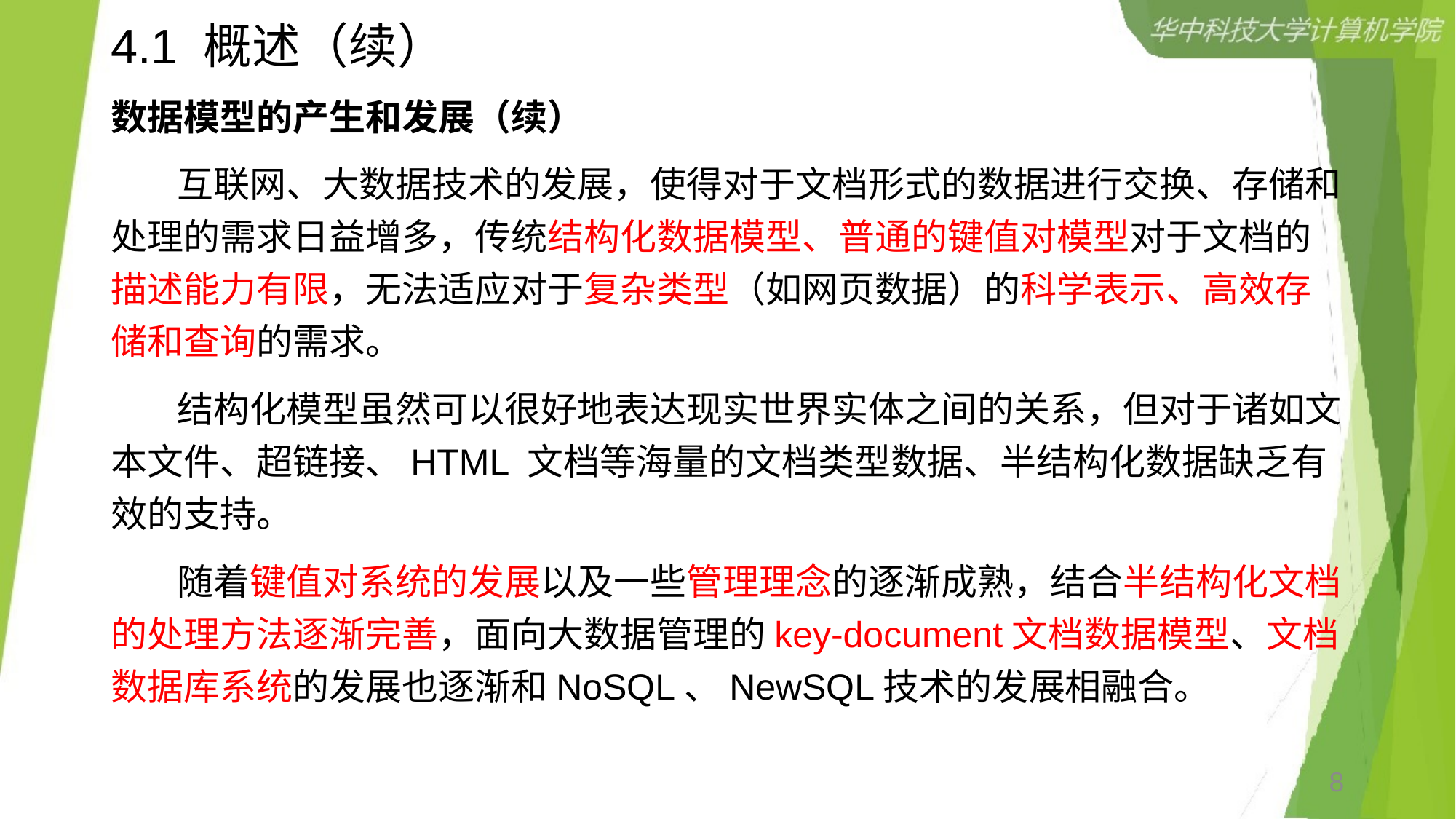

# 4.1 概述（续）
数据模型的产生和发展（续）
       互联网、大数据技术的发展，使得对于文档形式的数据进行交换、存储和处理的需求日益增多，传统结构化数据模型、普通的键值对模型对于文档的描述能力有限，无法适应对于复杂类型（如网页数据）的科学表示、高效存储和查询的需求。
       结构化模型虽然可以很好地表达现实世界实体之间的关系，但对于诸如文本文件、超链接、HTML 文档等海量的文档类型数据、半结构化数据缺乏有效的支持。
       随着键值对系统的发展以及一些管理理念的逐渐成熟，结合半结构化文档的处理方法逐渐完善，面向大数据管理的key-document文档数据模型、文档数据库系统的发展也逐渐和NoSQL、NewSQL技术的发展相融合。
8